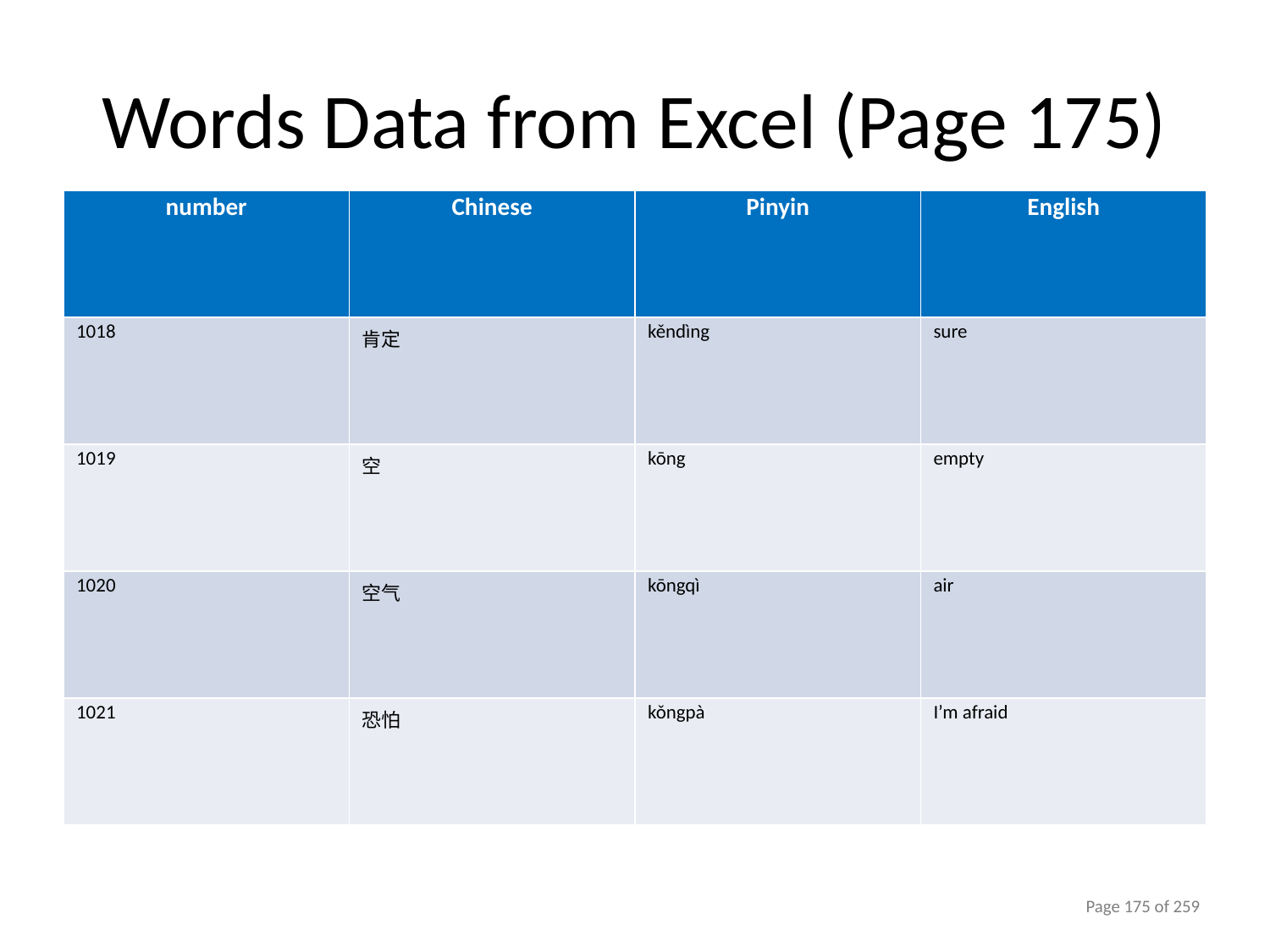

# Words Data from Excel (Page 175)
| number | Chinese | Pinyin | English |
| --- | --- | --- | --- |
| 1018 | 肯定 | kěndìng | sure |
| 1019 | 空 | kōng | empty |
| 1020 | 空气 | kōngqì | air |
| 1021 | 恐怕 | kǒngpà | I’m afraid |

Page 175 of 259